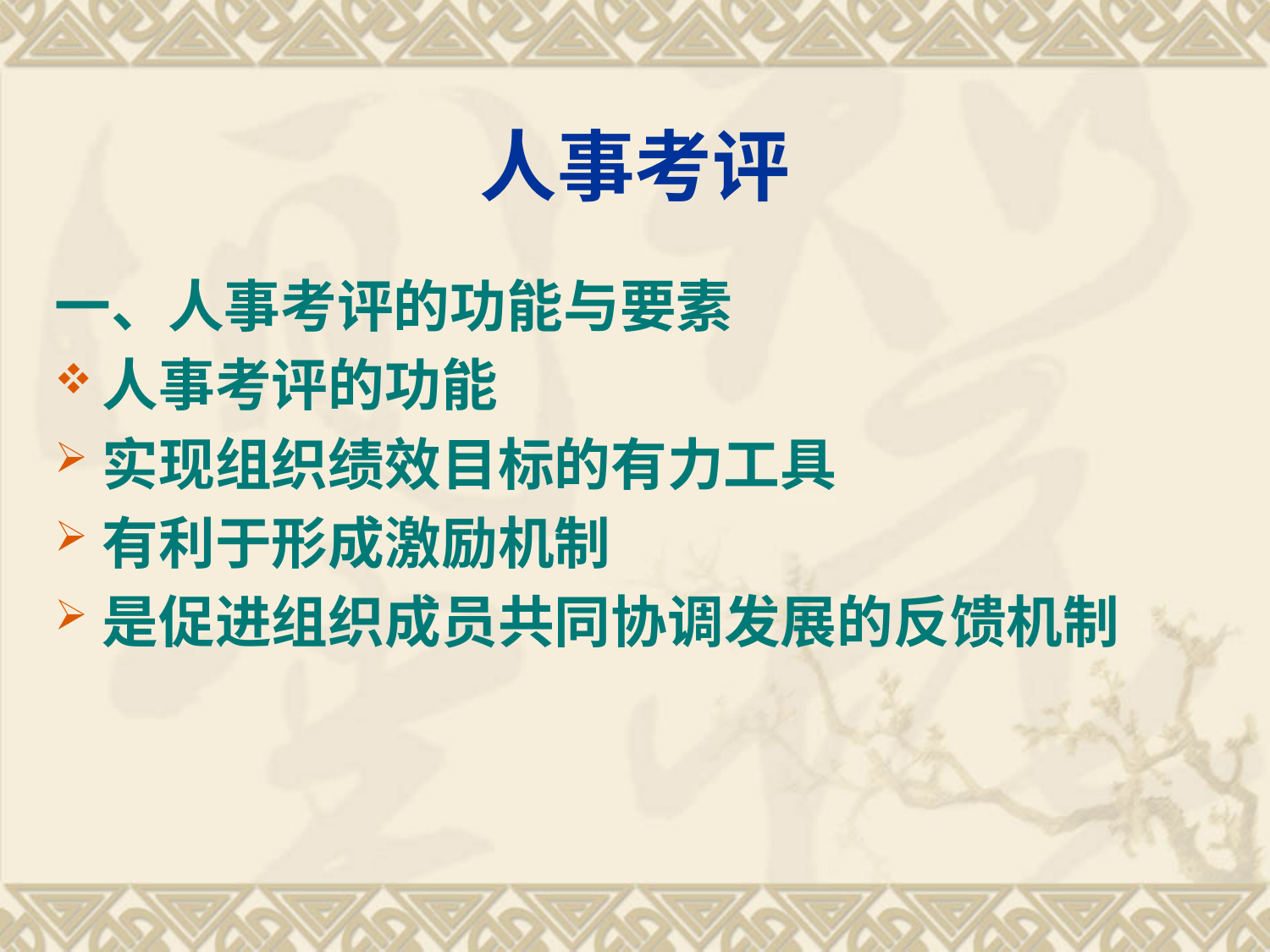

# 人事考评
一、人事考评的功能与要素
人事考评的功能
实现组织绩效目标的有力工具
有利于形成激励机制
是促进组织成员共同协调发展的反馈机制